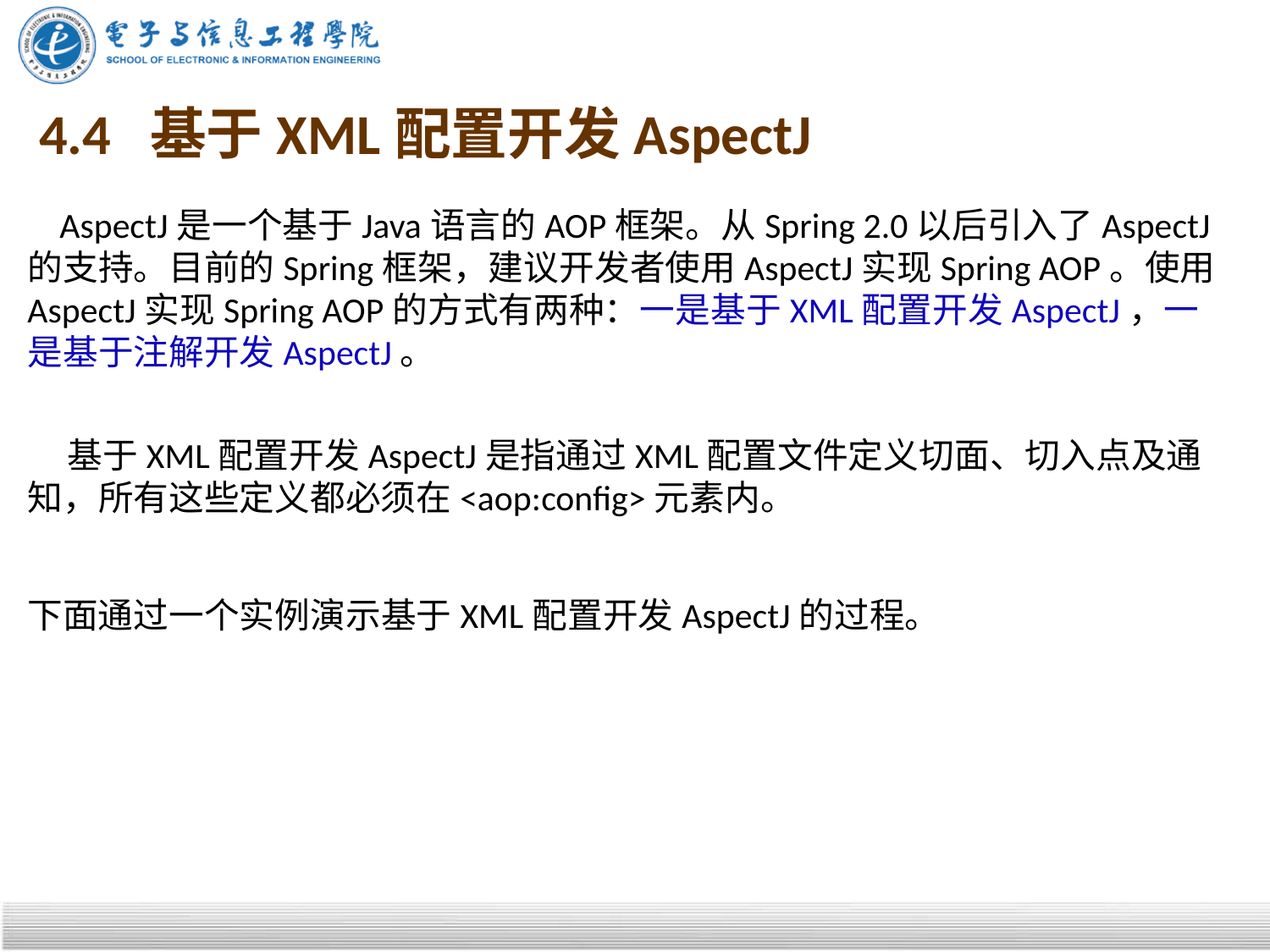

# 4.4  基于XML配置开发AspectJ
    AspectJ是一个基于Java语言的AOP框架。从Spring 2.0以后引入了AspectJ的支持。目前的Spring框架，建议开发者使用AspectJ实现Spring AOP。使用AspectJ实现Spring AOP的方式有两种：一是基于XML配置开发AspectJ，一是基于注解开发AspectJ。
    基于XML配置开发AspectJ是指通过XML配置文件定义切面、切入点及通知，所有这些定义都必须在<aop:config>元素内。
下面通过一个实例演示基于XML配置开发AspectJ的过程。